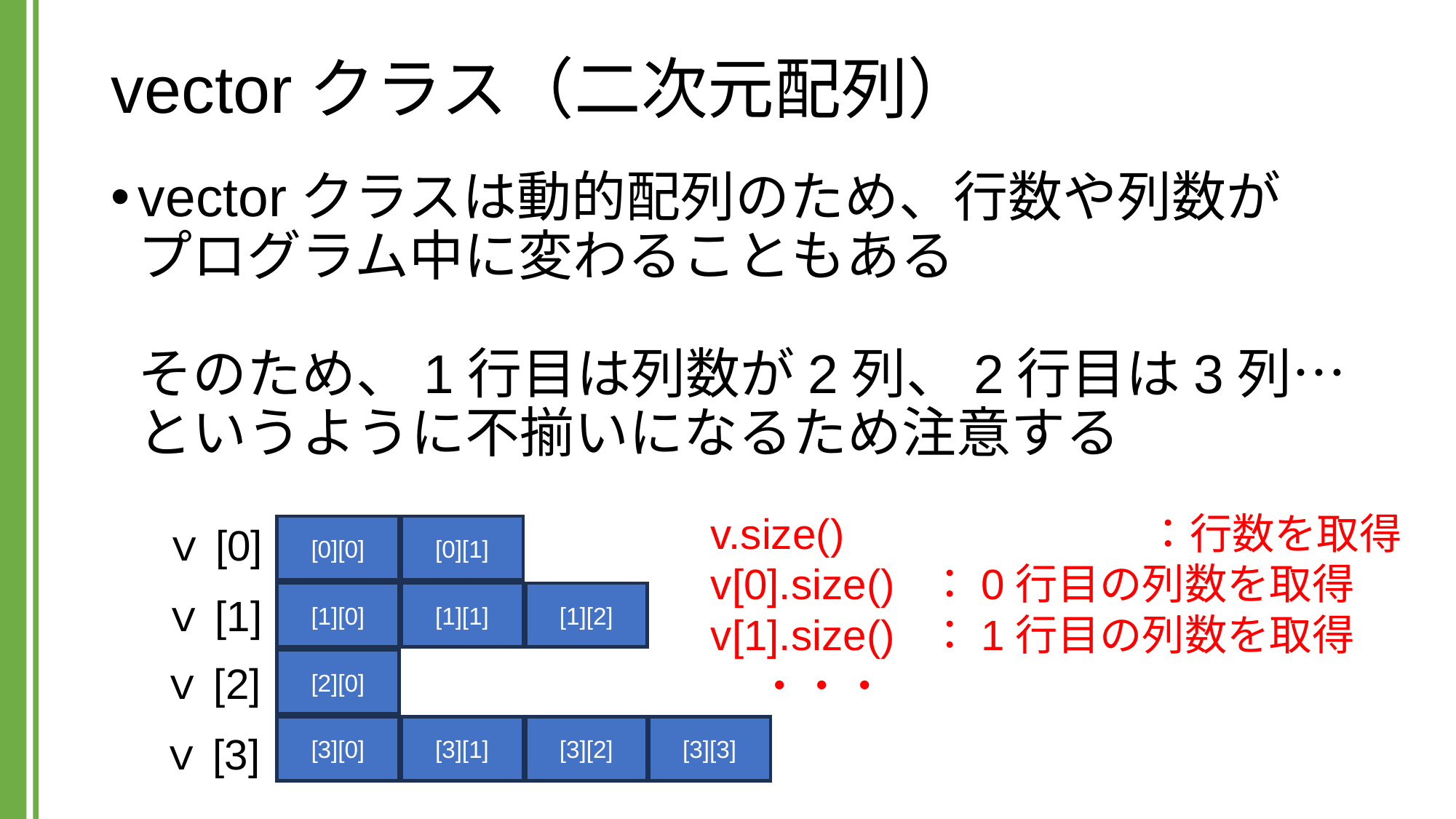

# vectorクラス（二次元配列）
vectorクラスは動的配列のため、行数や列数が
プログラム中に変わることもある
そのため、1行目は列数が2列、2行目は3列…
というように不揃いになるため注意する
v.size()			：行数を取得
v[0].size()	：0行目の列数を取得
v[1].size()	：1行目の列数を取得
    ・・・
ｖ[0]
[0][0]
[0][1]
[1][0]
[1][1]
[1][2]
ｖ[1]
[2][0]
ｖ[2]
[3][0]
[3][1]
[3][2]
[3][3]
ｖ[3]